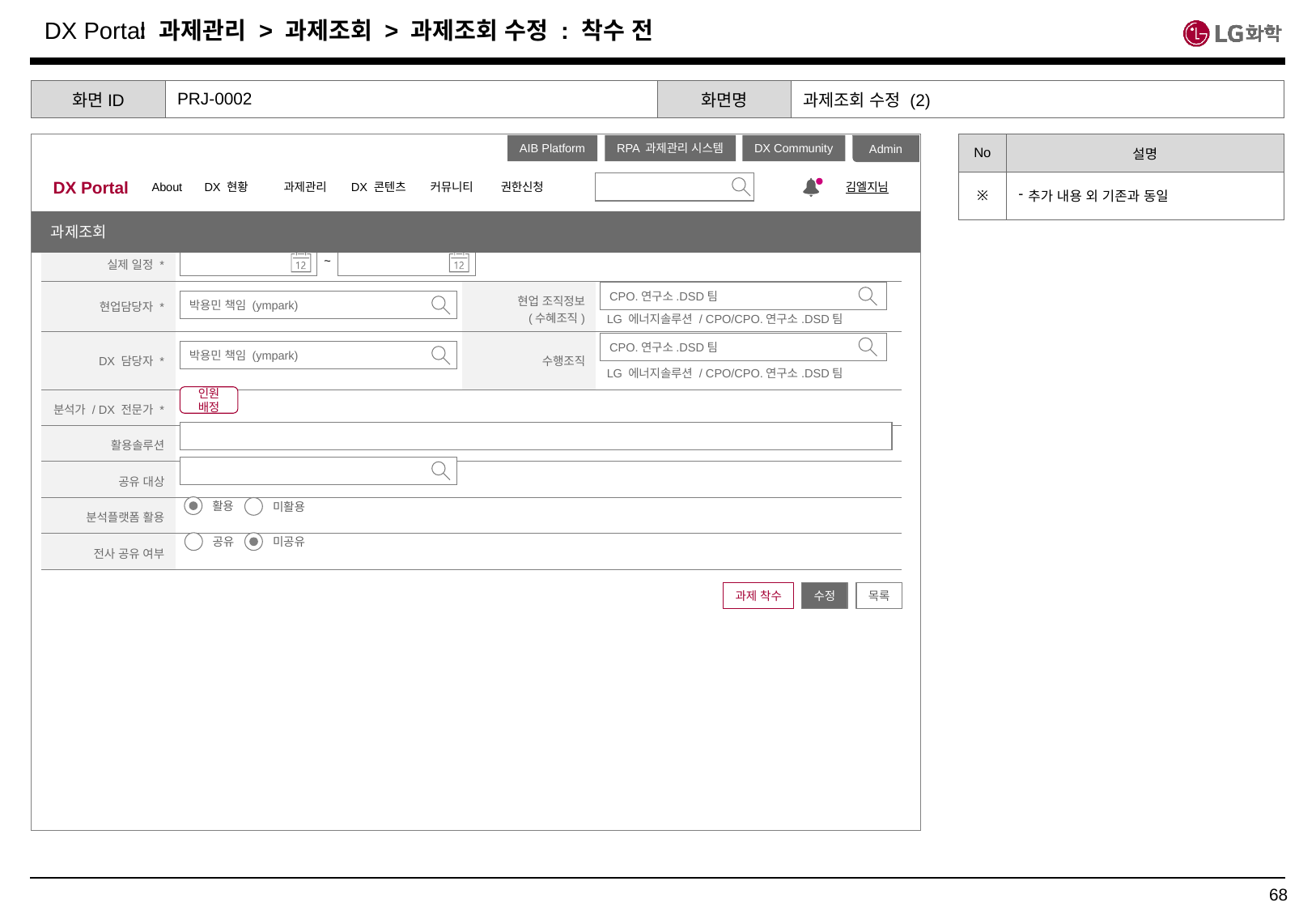

: 과제관리 > 과제조회 > 과제조회 수정 : 착수 전
| 화면ID | PRJ-0002 | 화면명 | 과제조회 수정 (2) |
| --- | --- | --- | --- |

| No | 설명 |
| --- | --- |
| ※ | 추가 내용 외 기존과 동일 |

Admin
DX Portal

About
DX 현황
과제관리
DX 콘텐츠
커뮤니티
권한신청
김엘지님

AIB Platform
RPA 과제관리 시스템
DX Community
공지사항

과제조회
| 실제 일정 \* |  |  |  |  |  |
| --- | --- | --- | --- | --- | --- |
| 현업담당자 \* |  | 현업 조직정보 (수혜조직) | LG 에너지솔루션 / CPO/CPO.연구소.DSD팀 |  |  |
| DX 담당자 \* |  | 수행조직 | LG 에너지솔루션 / CPO/CPO.연구소.DSD팀 |  |  |
| 분석가 / DX 전문가 \* |  |  |  |  |  |
| 활용솔루션 |  |  |  |  |  |
| 공유 대상 |  |  |  |  |  |
| 분석플랫폼 활용 |  |  |  |  |  |
| 전사 공유 여부 |  |  |  |  |  |
~

CPO.연구소.DSD팀

박용민 책임 (ympark)

CPO.연구소.DSD팀

박용민 책임 (ympark)

인원 배정

활용

미활용

공유

미공유

목록
과제 착수
수정